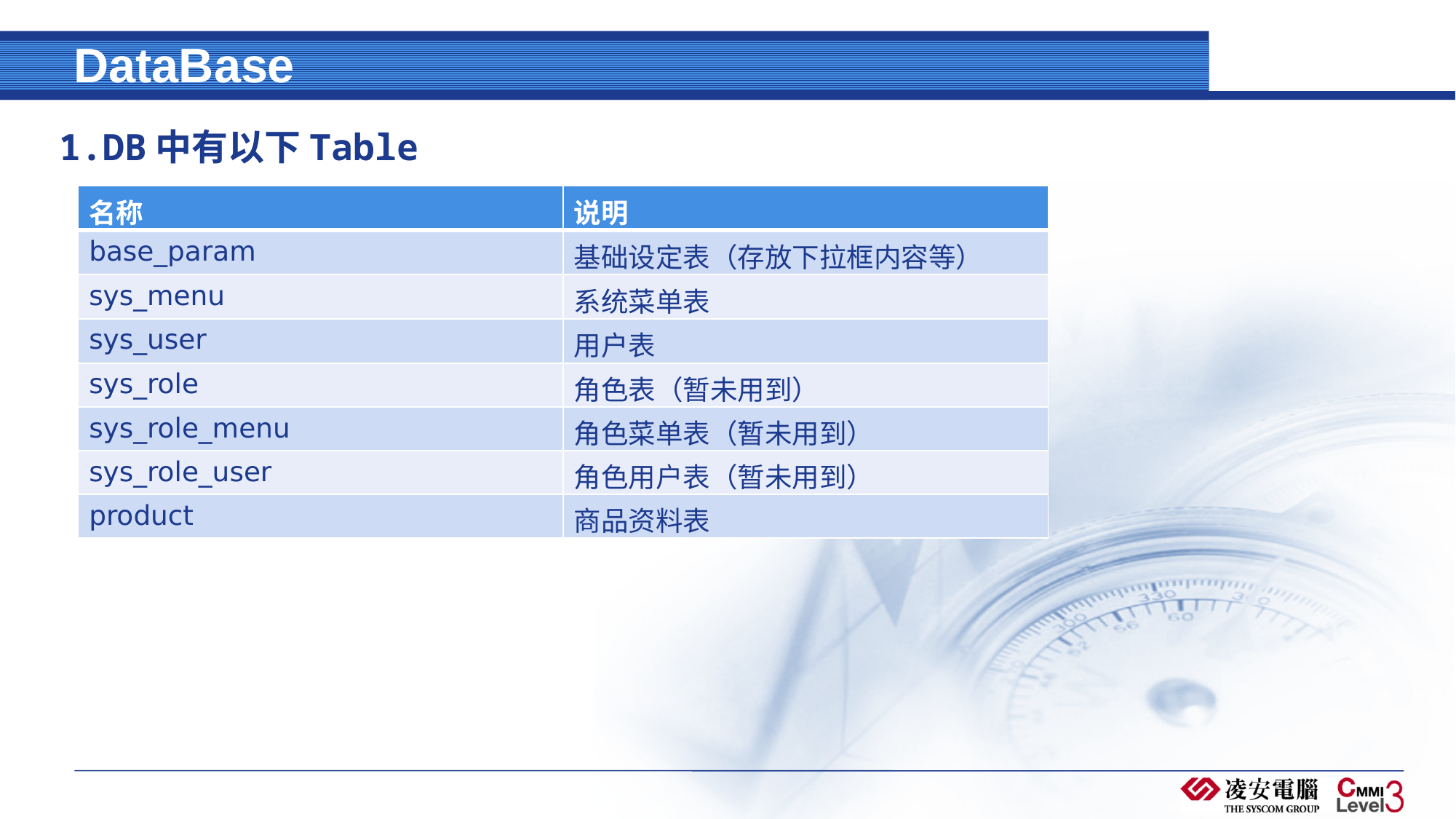

# DataBase
1.DB中有以下Table

| 名称 | 说明 |
| --- | --- |
| base\_param | 基础设定表（存放下拉框内容等） |
| sys\_menu | 系统菜单表 |
| sys\_user | 用户表 |
| sys\_role | 角色表（暂未用到） |
| sys\_role\_menu | 角色菜单表（暂未用到） |
| sys\_role\_user | 角色用户表（暂未用到） |
| product | 商品资料表 |